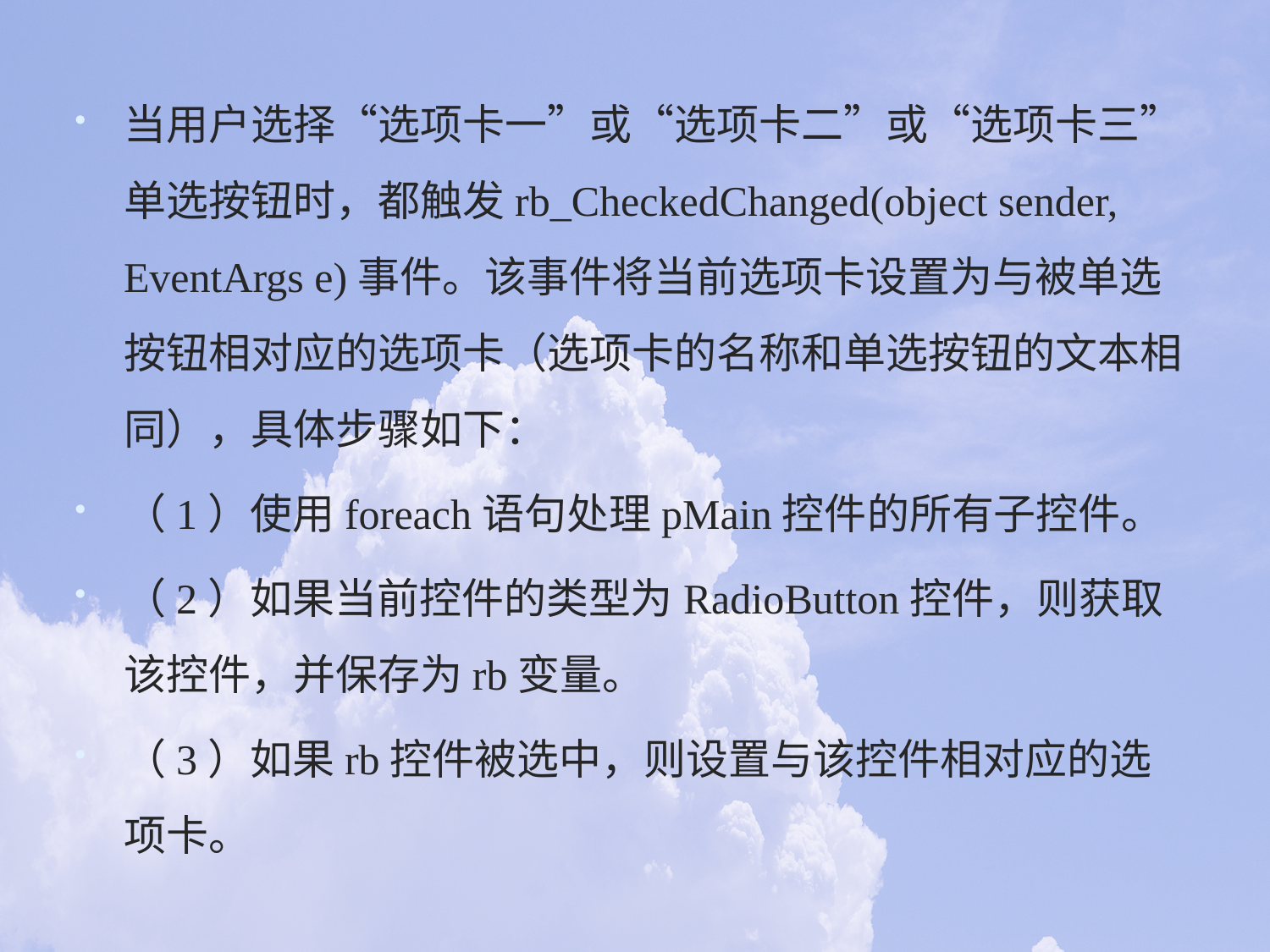

#
当用户选择“选项卡一”或“选项卡二”或“选项卡三”单选按钮时，都触发rb_CheckedChanged(object sender, EventArgs e)事件。该事件将当前选项卡设置为与被单选按钮相对应的选项卡（选项卡的名称和单选按钮的文本相同），具体步骤如下：
（1）使用foreach语句处理pMain控件的所有子控件。
（2）如果当前控件的类型为RadioButton控件，则获取该控件，并保存为rb变量。
（3）如果rb控件被选中，则设置与该控件相对应的选项卡。